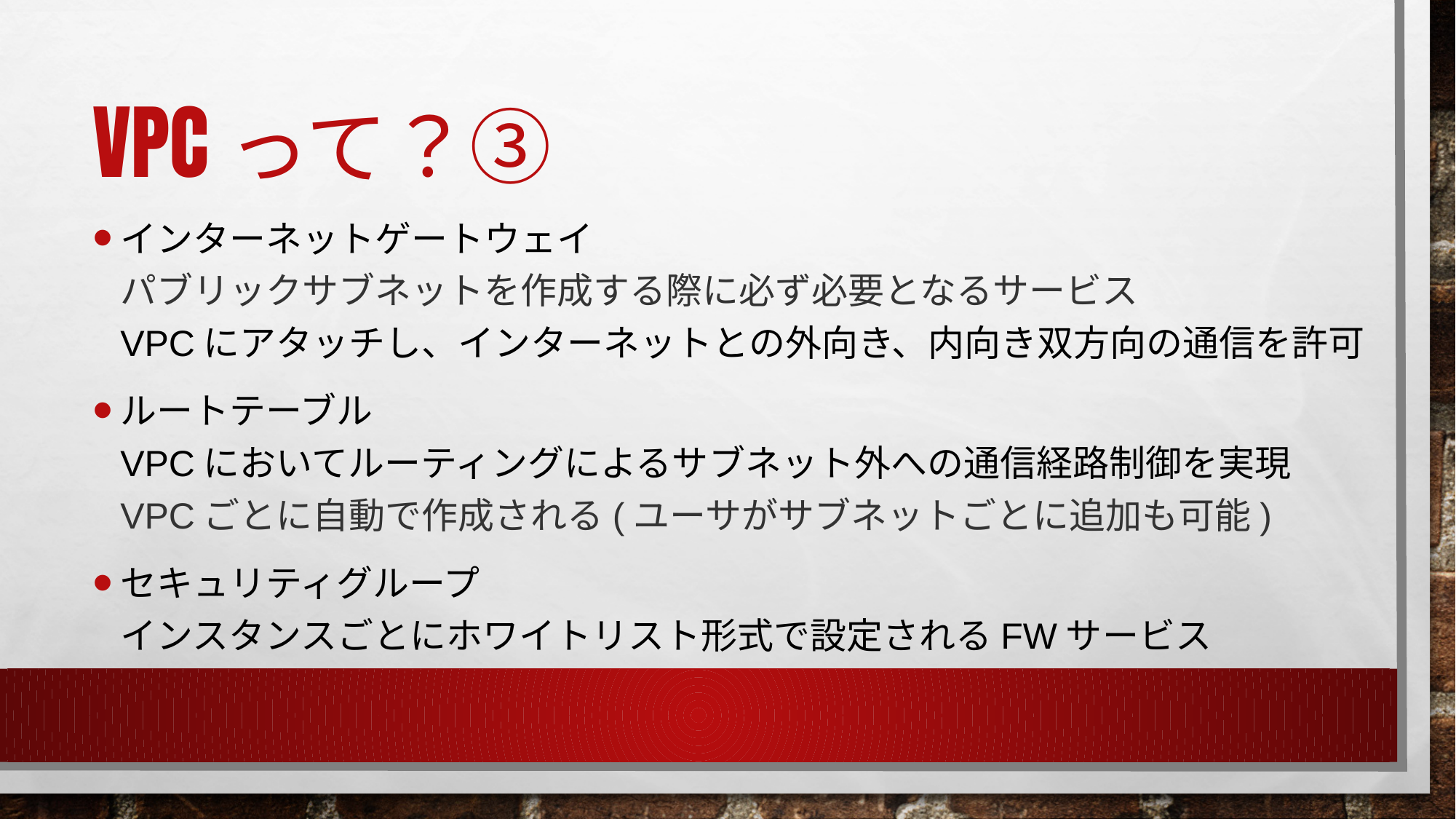

# VPCって？③
インターネットゲートウェイ
パブリックサブネットを作成する際に必ず必要となるサービス
VPCにアタッチし、インターネットとの外向き、内向き双方向の通信を許可
ルートテーブル
VPCにおいてルーティングによるサブネット外への通信経路制御を実現
VPCごとに自動で作成される(ユーサがサブネットごとに追加も可能)
セキュリティグループ
インスタンスごとにホワイトリスト形式で設定されるFWサービス